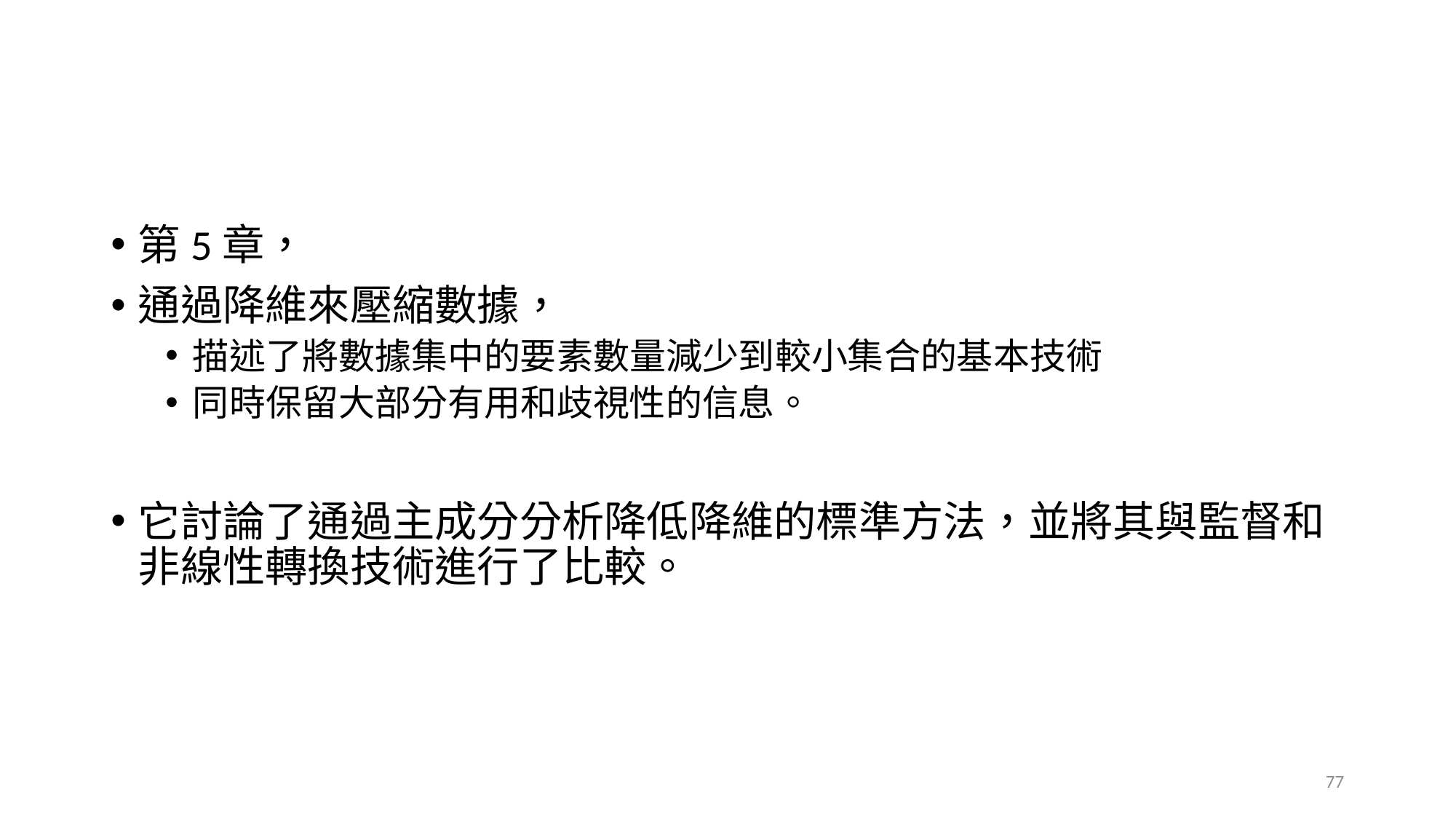

#
第5章，
通過降維來壓縮數據，
描述了將數據集中的要素數量減少到較小集合的基本技術
同時保留大部分有用和歧視性的信息。

它討論了通過主成分分析降低降維的標準方法，並將其與監督和非線性轉換技術進行了比較。
77